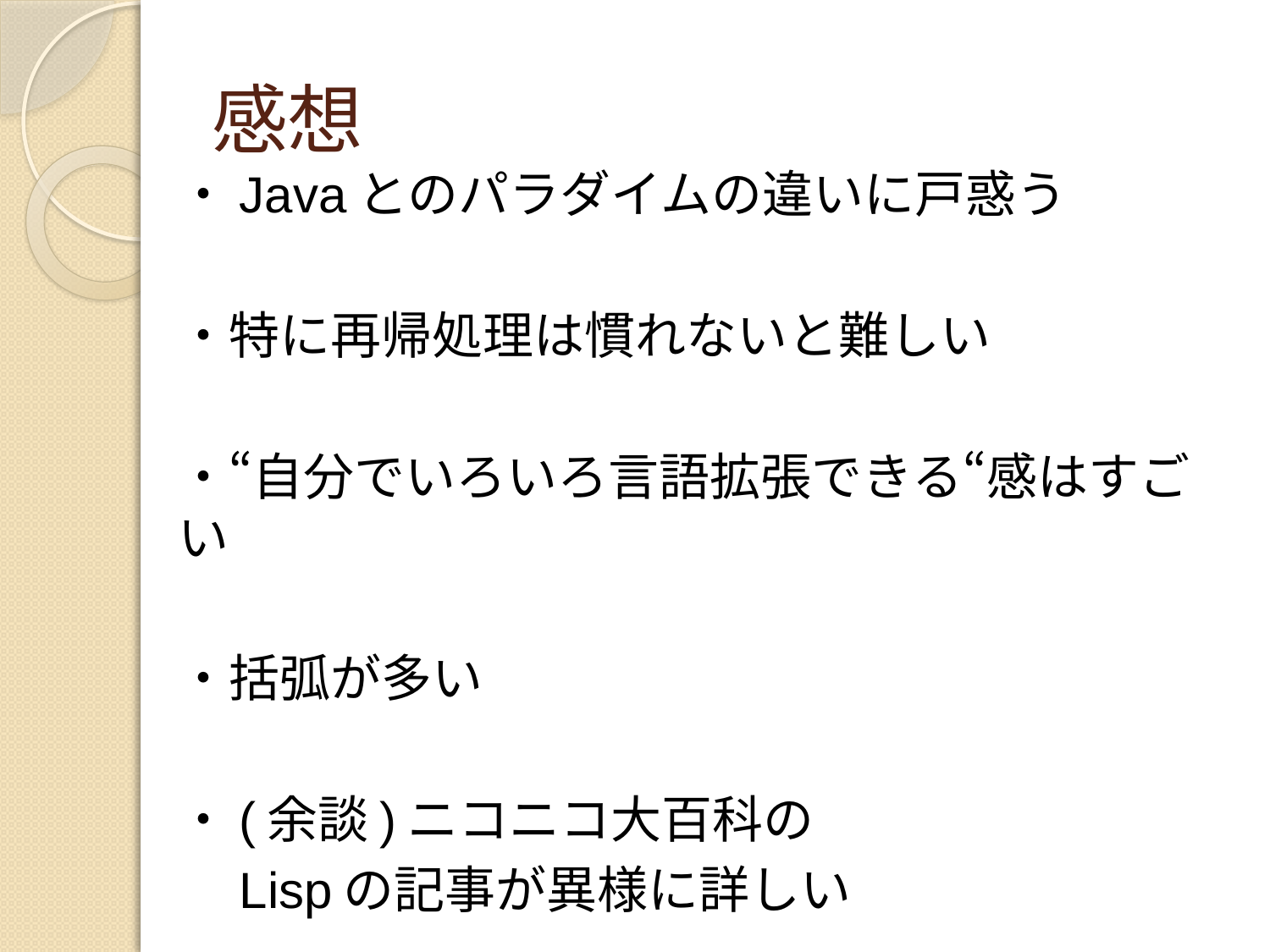

# 感想
・Javaとのパラダイムの違いに戸惑う

・特に再帰処理は慣れないと難しい

・“自分でいろいろ言語拡張できる“感はすごい

・括弧が多い

・(余談)ニコニコ大百科の
　Lispの記事が異様に詳しい